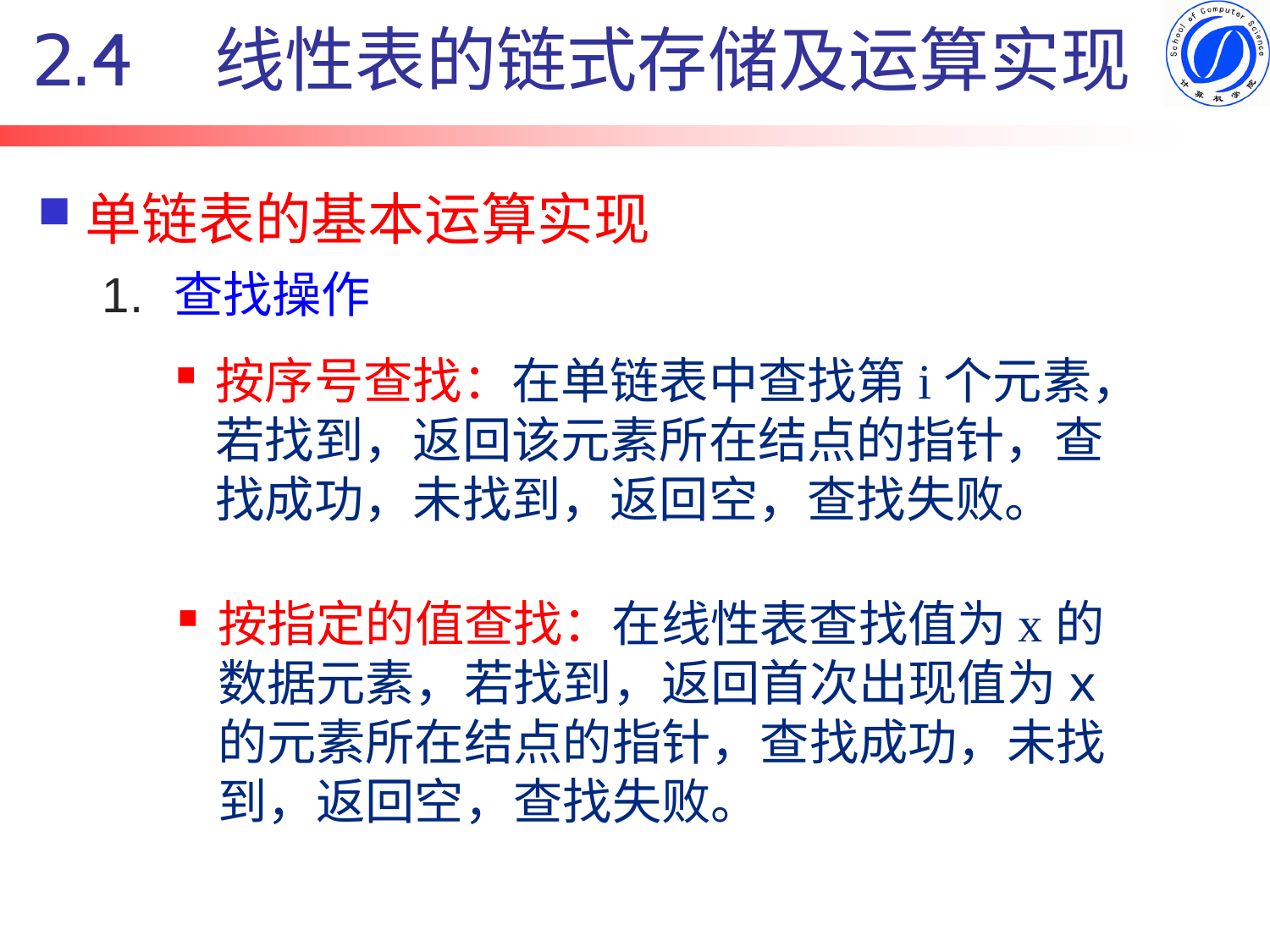

2.4   线性表的链式存储及运算实现
# 单链表的基本运算实现
查找操作

按序号查找：在单链表中查找第i个元素，若找到，返回该元素所在结点的指针，查找成功，未找到，返回空，查找失败。

按指定的值查找：在线性表查找值为x的数据元素，若找到，返回首次出现值为x的元素所在结点的指针，查找成功，未找到，返回空，查找失败。